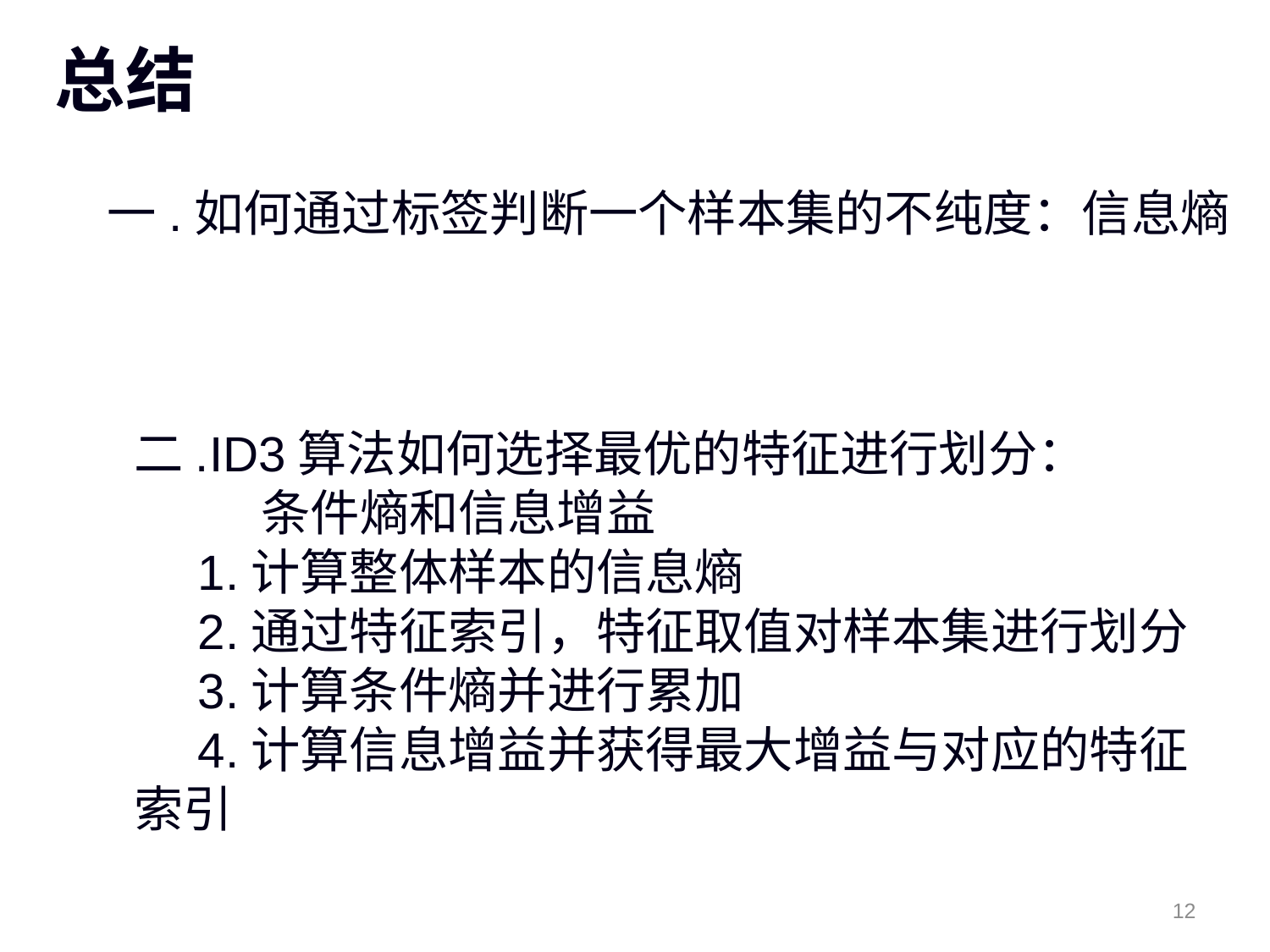

# 总结
一.如何通过标签判断一个样本集的不纯度：信息熵
二.ID3算法如何选择最优的特征进行划分：
	条件熵和信息增益
1.计算整体样本的信息熵
2.通过特征索引，特征取值对样本集进行划分
3.计算条件熵并进行累加
4.计算信息增益并获得最大增益与对应的特征索引